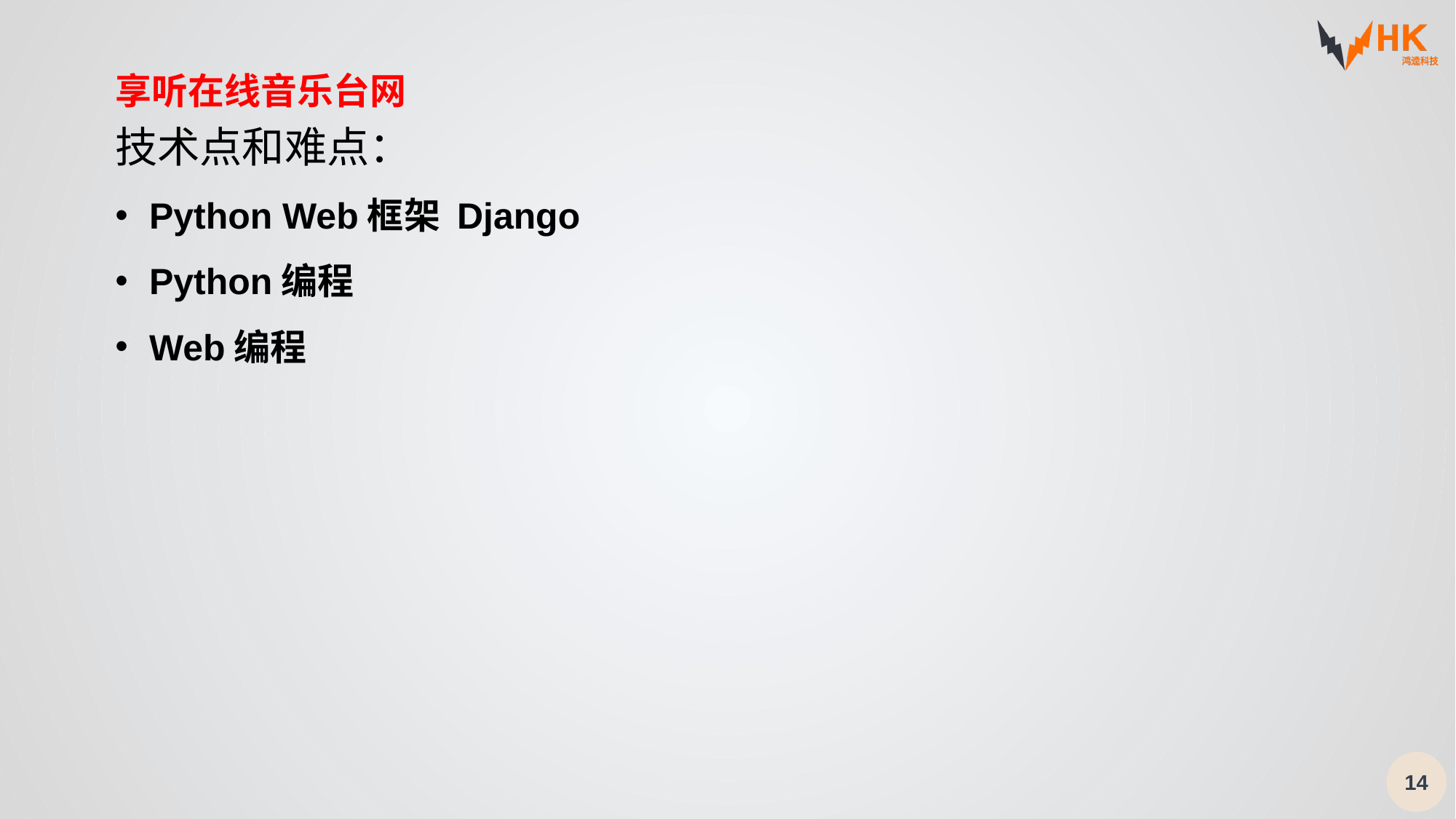

享听在线音乐台网
技术点和难点：
Python Web框架 Django
Python编程
Web编程